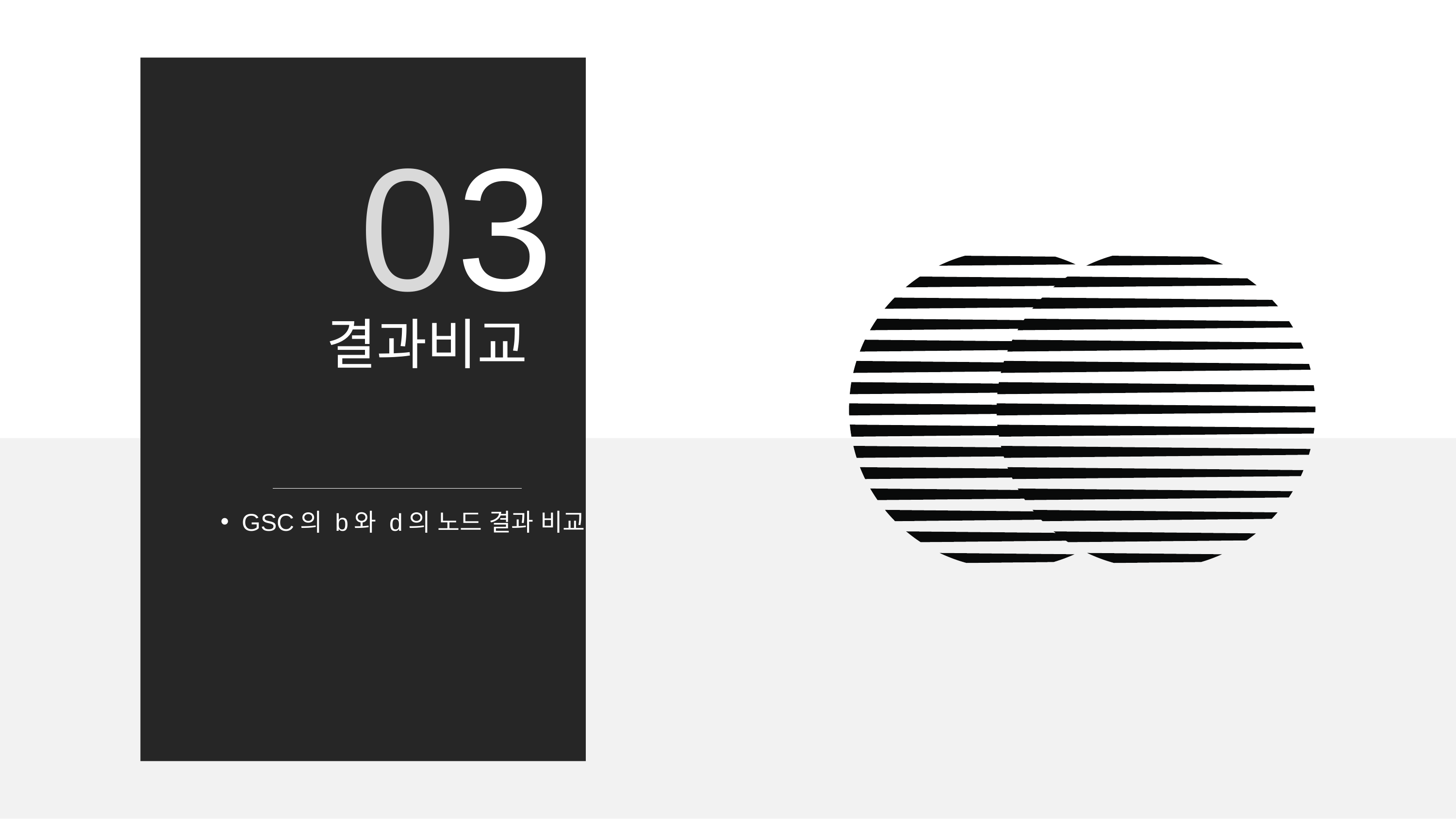

03
결과비교
GSC의 b와 d의 노드 결과 비교